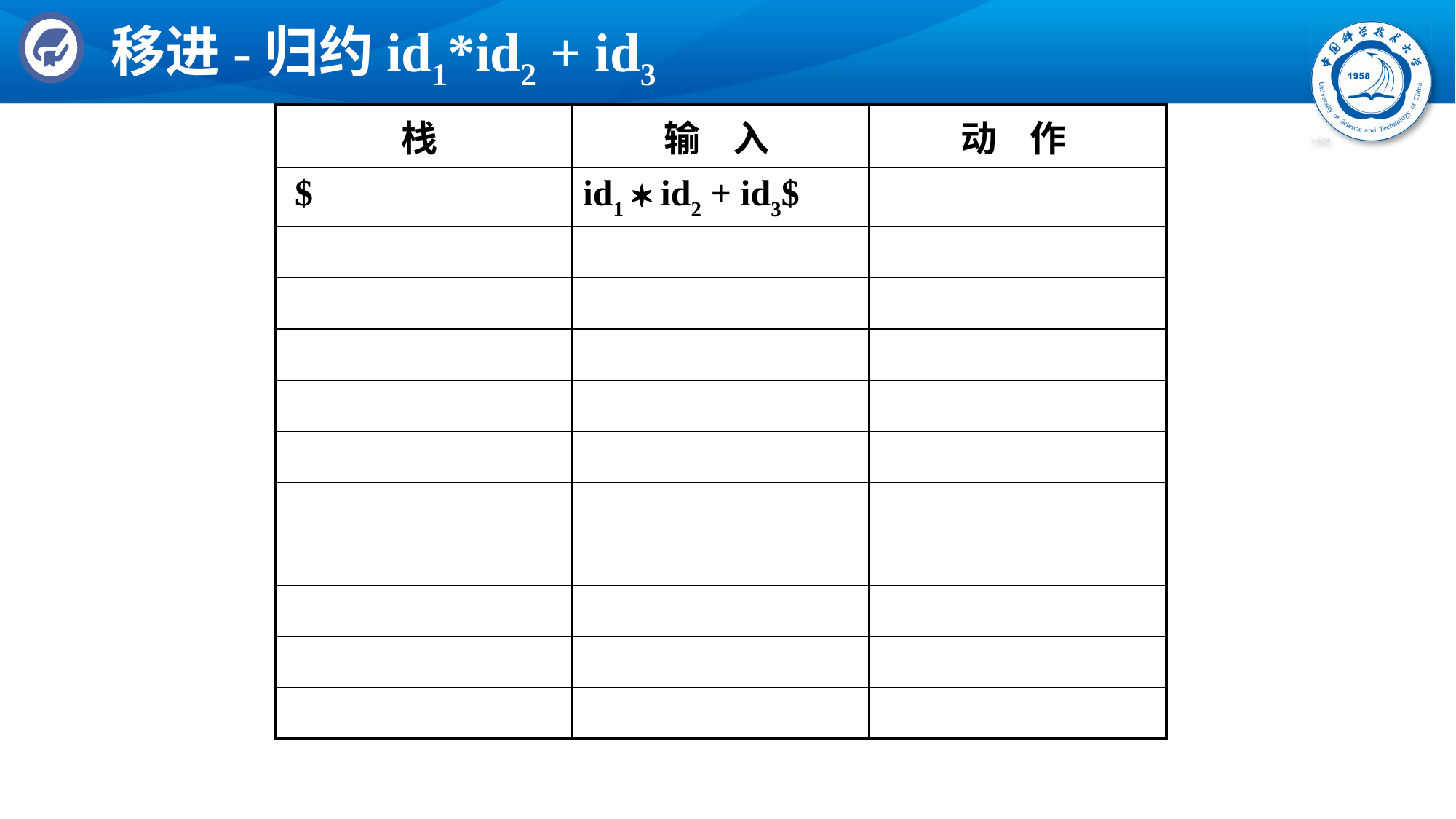

# 移进-归约id1*id2 + id3
| 栈 | 输 入 | 动 作 |
| --- | --- | --- |
| $ | id1 ∗ id2 + id3$ |  |
|  |  |  |
|  |  |  |
|  |  |  |
|  |  |  |
|  |  |  |
|  |  |  |
|  |  |  |
|  |  |  |
|  |  |  |
|  |  |  |